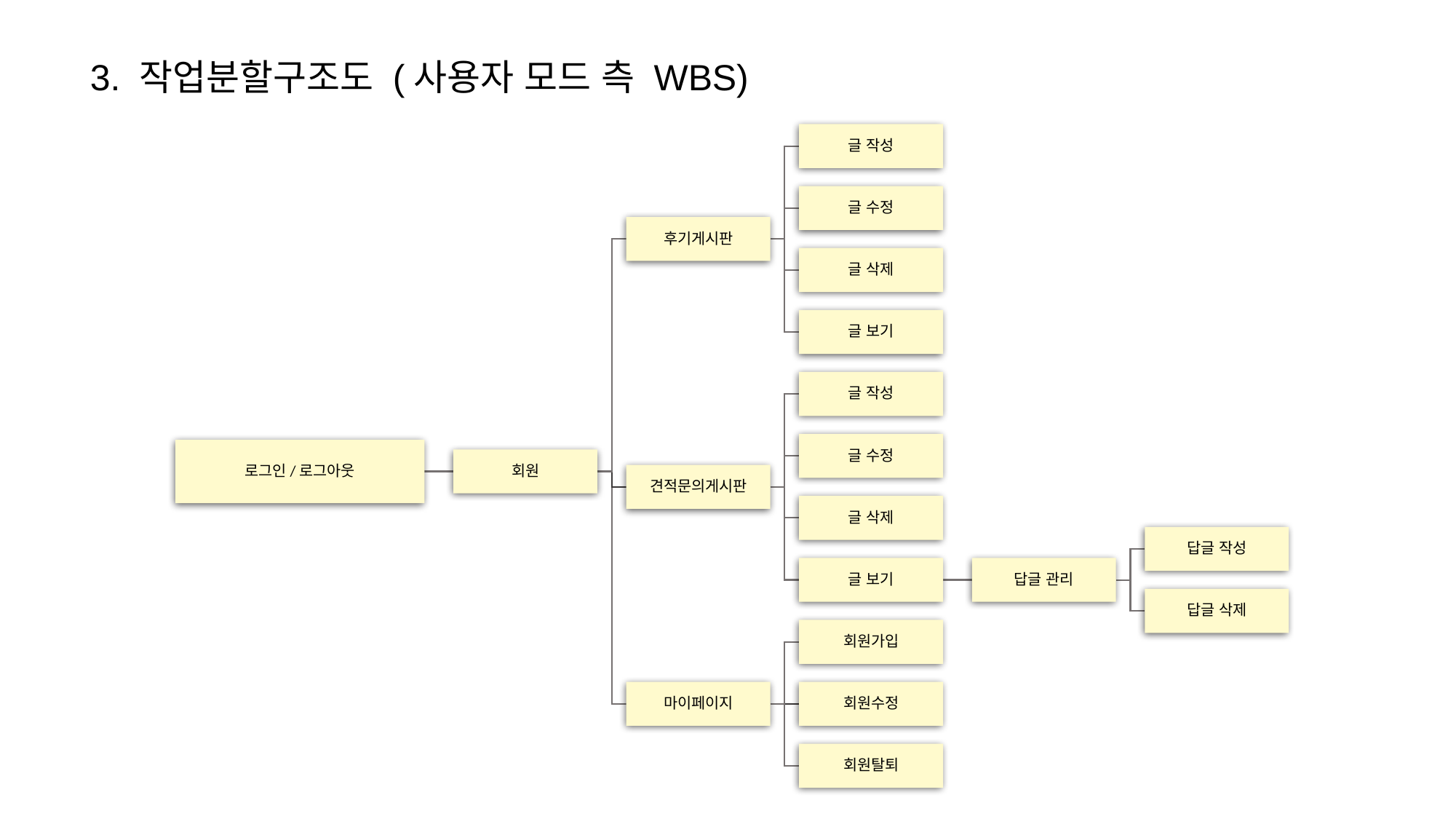

3. 작업분할구조도 (사용자 모드 측 WBS)
로그인/로그아웃
회원
후기게시판
글 작성
글 수정
글 삭제
글 보기
견적문의게시판
글 작성
글 수정
글 삭제
글 보기
답글 관리
답글 작성
답글 삭제
마이페이지
회원가입
회원수정
회원탈퇴